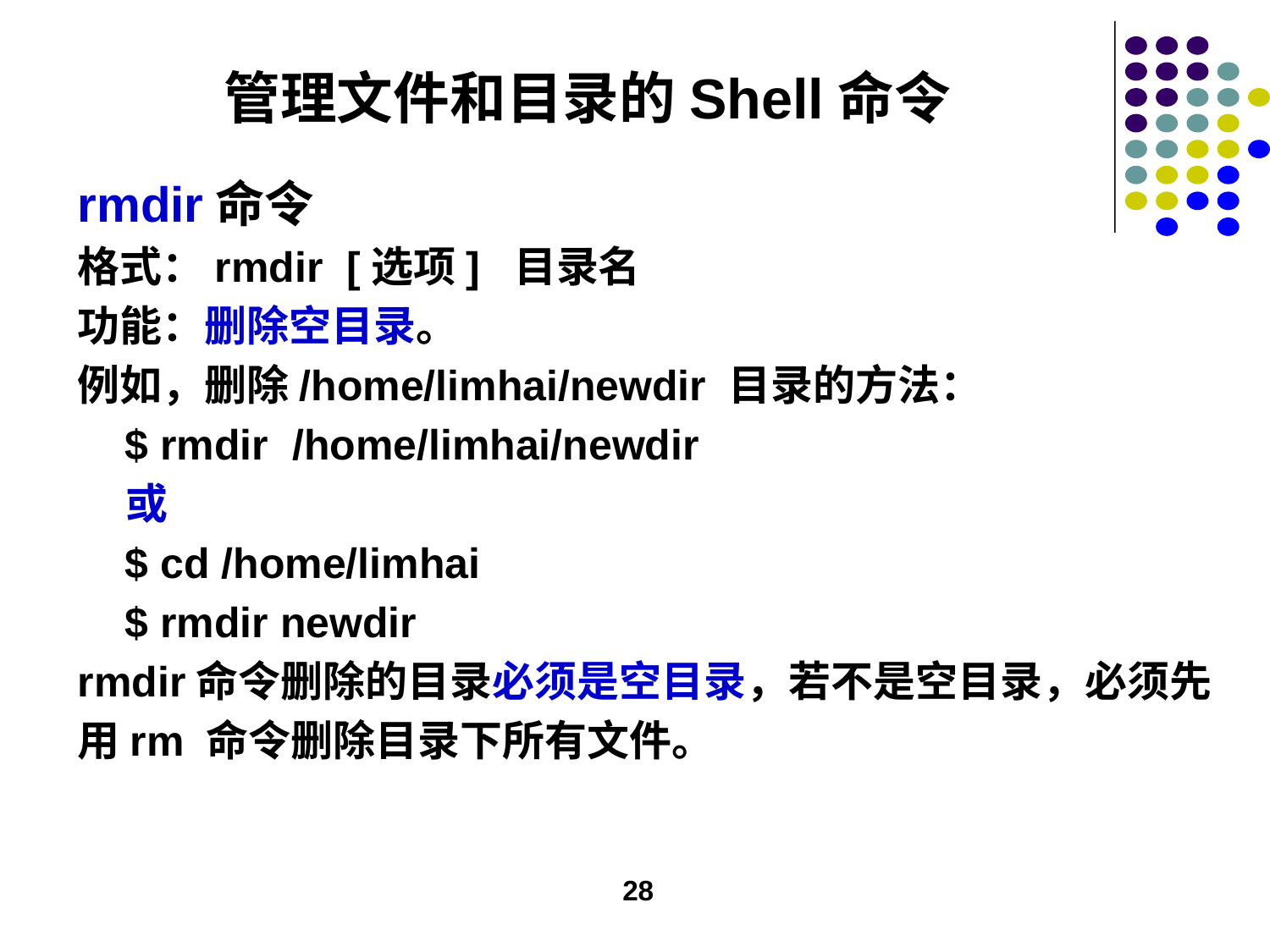

# 管理文件和目录的Shell命令
rmdir命令
格式：rmdir  [选项]  目录名
功能：删除空目录。
例如，删除/home/limhai/newdir 目录的方法：
    $ rmdir  /home/limhai/newdir
    或
    $ cd /home/limhai
    $ rmdir newdir
rmdir命令删除的目录必须是空目录，若不是空目录，必须先
用rm 命令删除目录下所有文件。

28